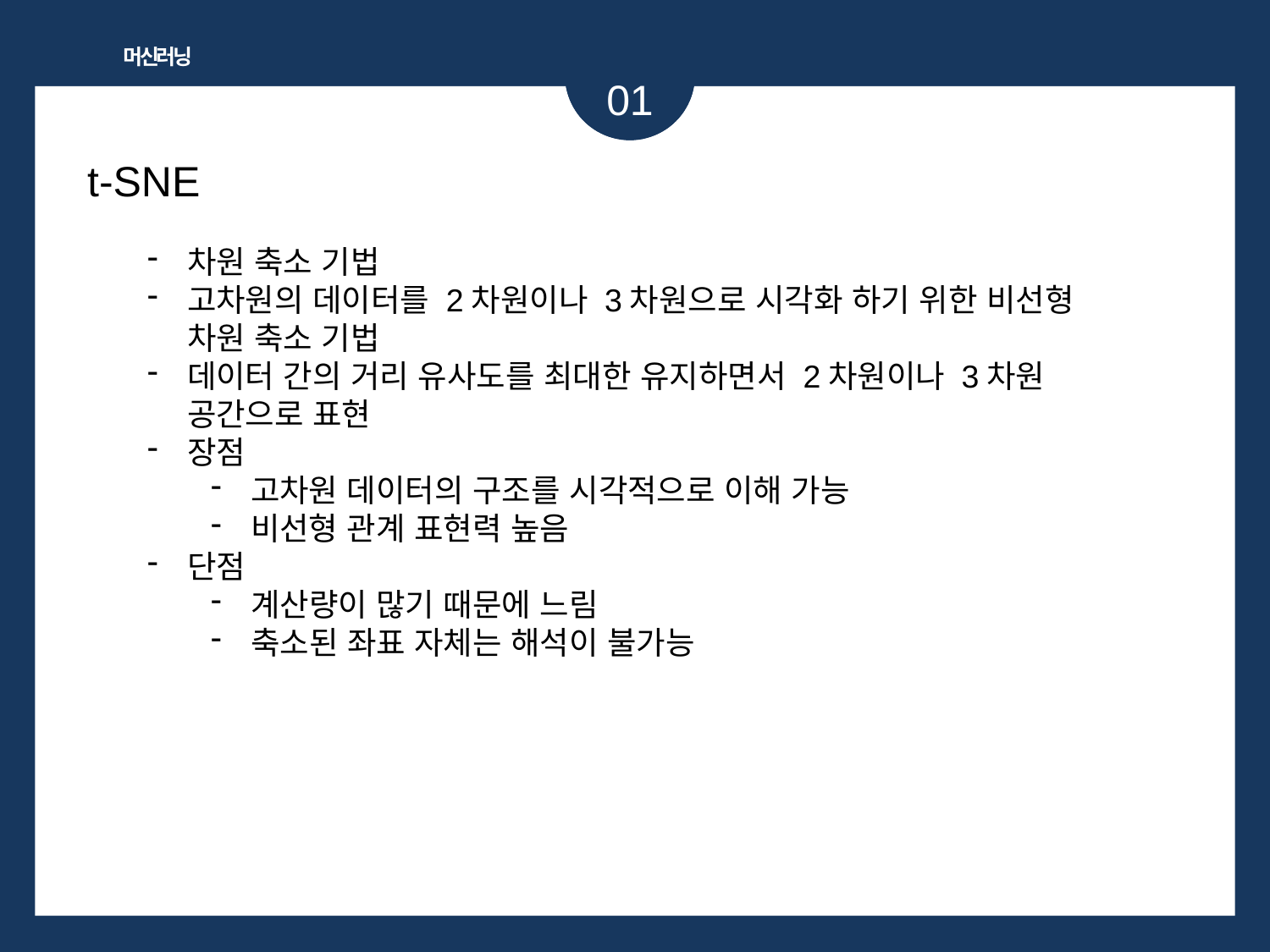

머신러닝
01
t-SNE
차원 축소 기법
고차원의 데이터를 2차원이나 3차원으로 시각화 하기 위한 비선형 차원 축소 기법
데이터 간의 거리 유사도를 최대한 유지하면서 2차원이나 3차원 공간으로 표현
장점
고차원 데이터의 구조를 시각적으로 이해 가능
비선형 관계 표현력 높음
단점
계산량이 많기 때문에 느림
축소된 좌표 자체는 해석이 불가능